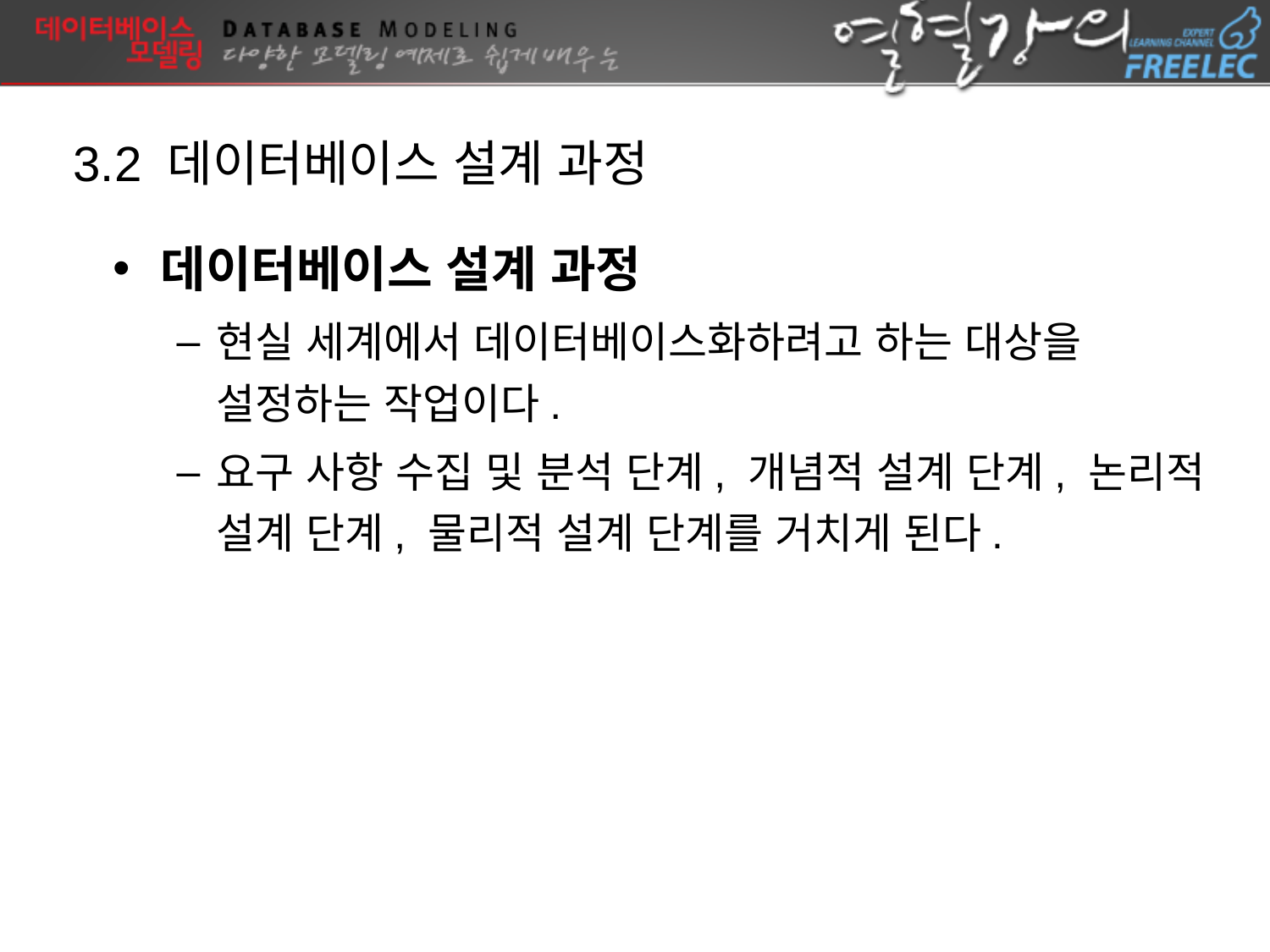

3.2 데이터베이스 설계 과정
데이터베이스 설계 과정
현실 세계에서 데이터베이스화하려고 하는 대상을 설정하는 작업이다.
요구 사항 수집 및 분석 단계, 개념적 설계 단계, 논리적 설계 단계, 물리적 설계 단계를 거치게 된다.